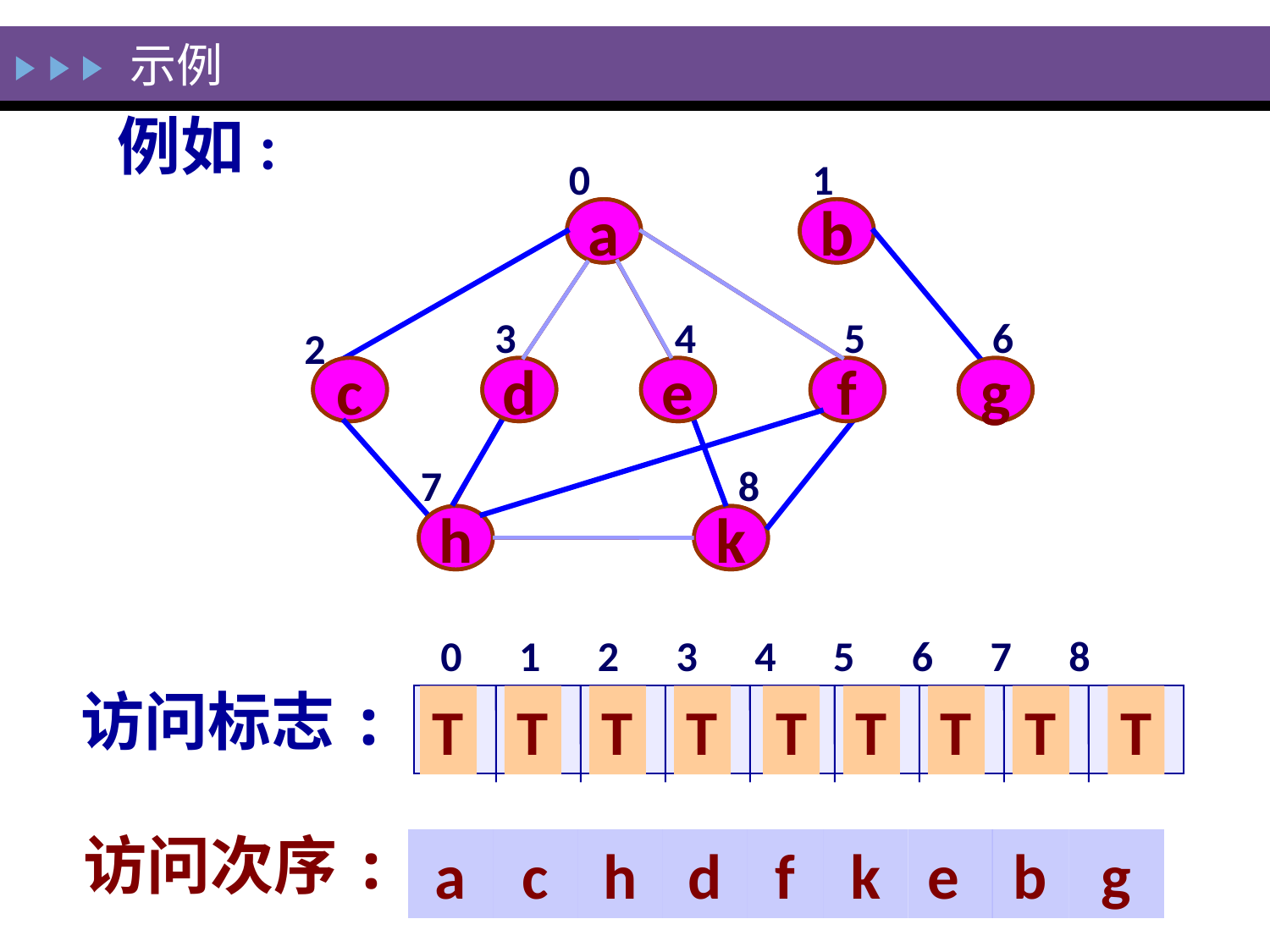

# 示例
例如:
0
1
a
b

c
d
e
f
g

h
k

a
b

3
4
5
6
2
c
d
e
f
g

7
8
h
k

0      1      2      3      4      5      6      7      8
F    F    F     F   F    F    F    F   F

访问标志:
T
T
T
T
T
T
T
T
T
访问次序:
a
c
h
d
f
k
e
b
g